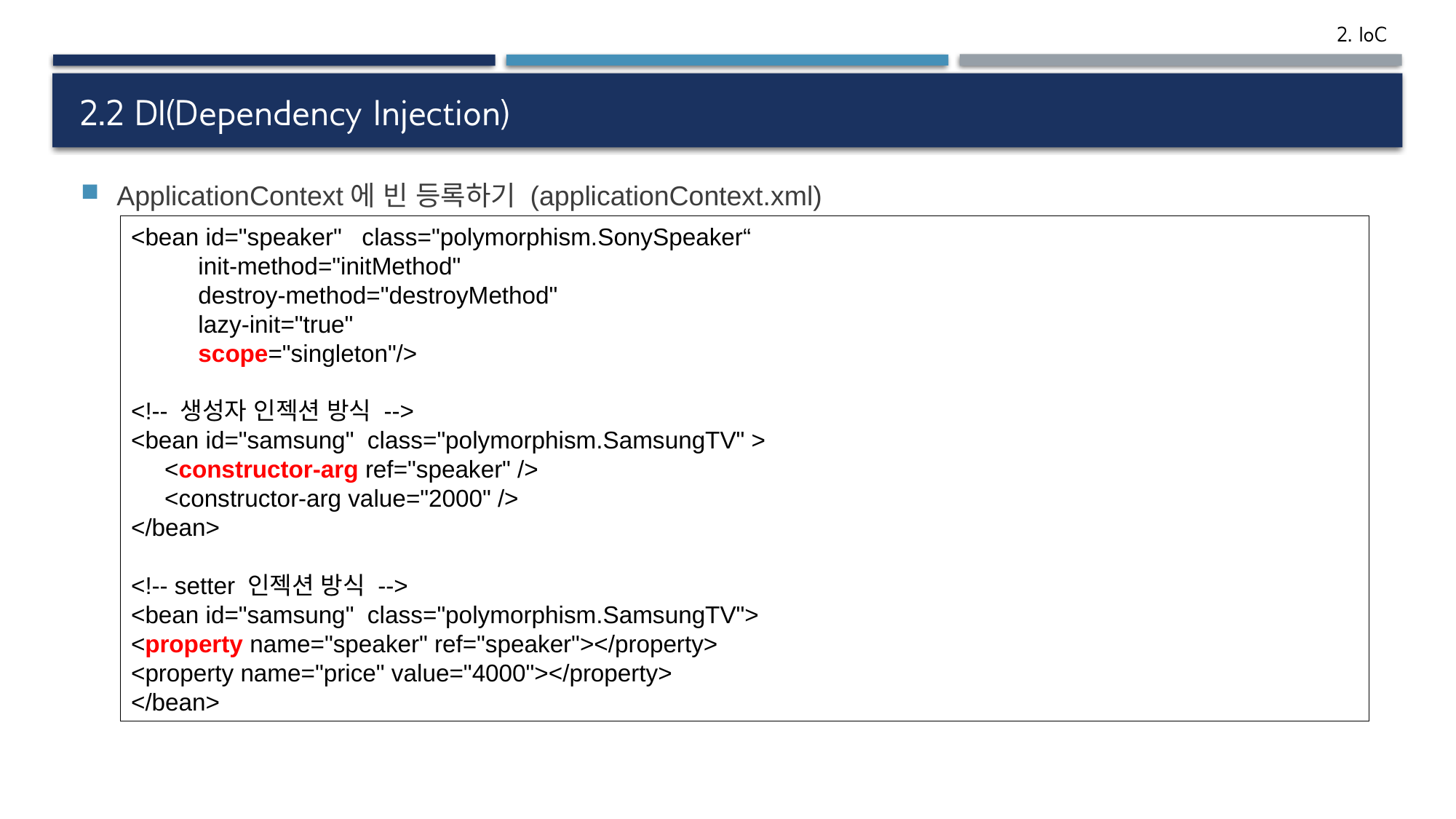

# 2.2 DI(Dependency Injection)
ApplicationContext에 빈 등록하기 (applicationContext.xml)
<bean id="speaker"   class="polymorphism.SonySpeaker“
          init-method="initMethod"
          destroy-method="destroyMethod"
          lazy-init="true"
          scope="singleton"/>

<!-- 생성자 인젝션 방식 -->
<bean id="samsung"  class="polymorphism.SamsungTV" >
     <constructor-arg ref="speaker" />
     <constructor-arg value="2000" />
</bean>

<!-- setter 인젝션 방식 -->
<bean id="samsung"  class="polymorphism.SamsungTV">
<property name="speaker" ref="speaker"></property>
<property name="price" value="4000"></property>
</bean>